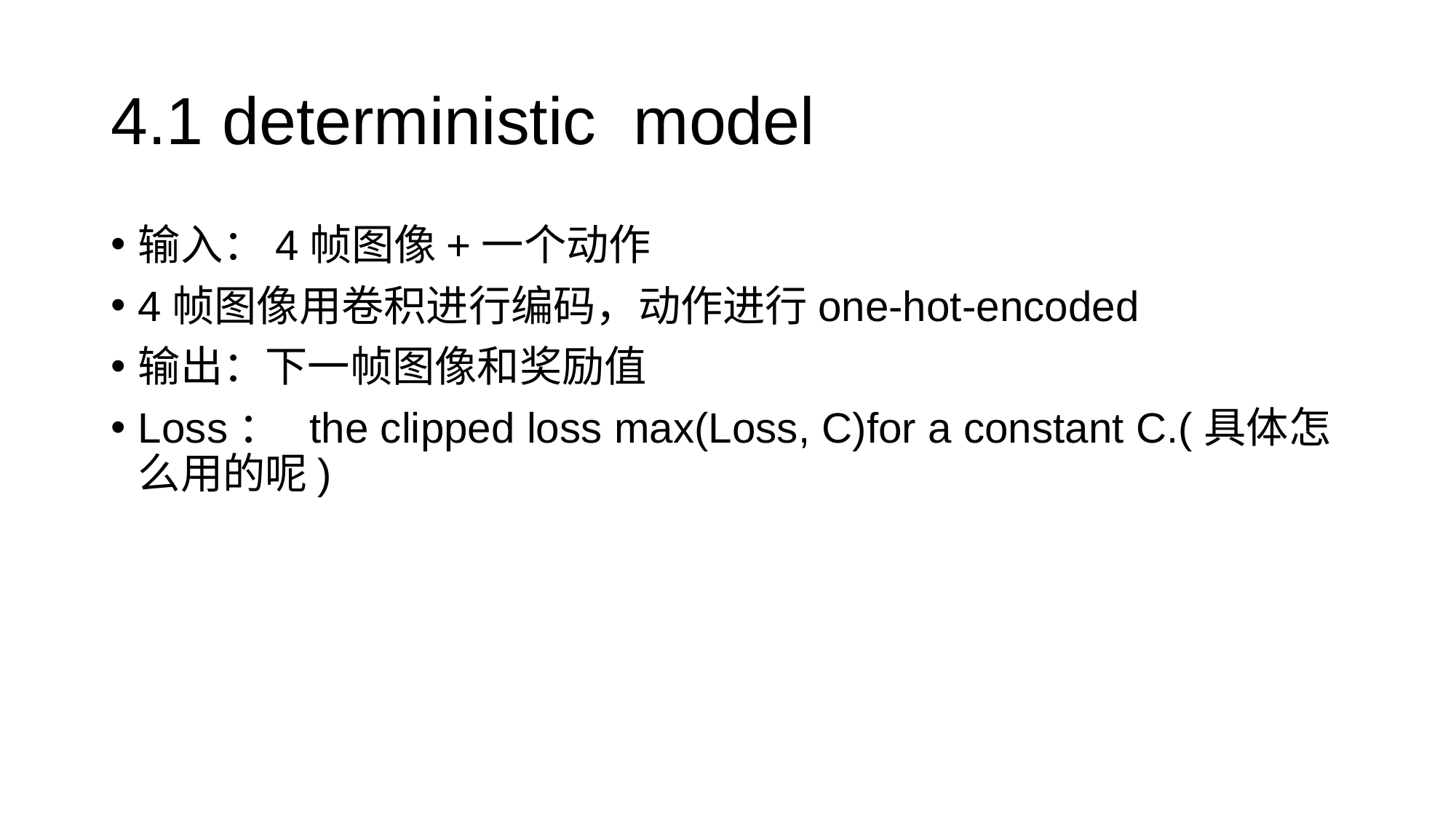

# 4.1 deterministic  model
输入：4帧图像+一个动作
4帧图像用卷积进行编码，动作进行one-hot-encoded
输出：下一帧图像和奖励值
Loss：  the clipped loss max(Loss, C)for a constant C.(具体怎么用的呢)